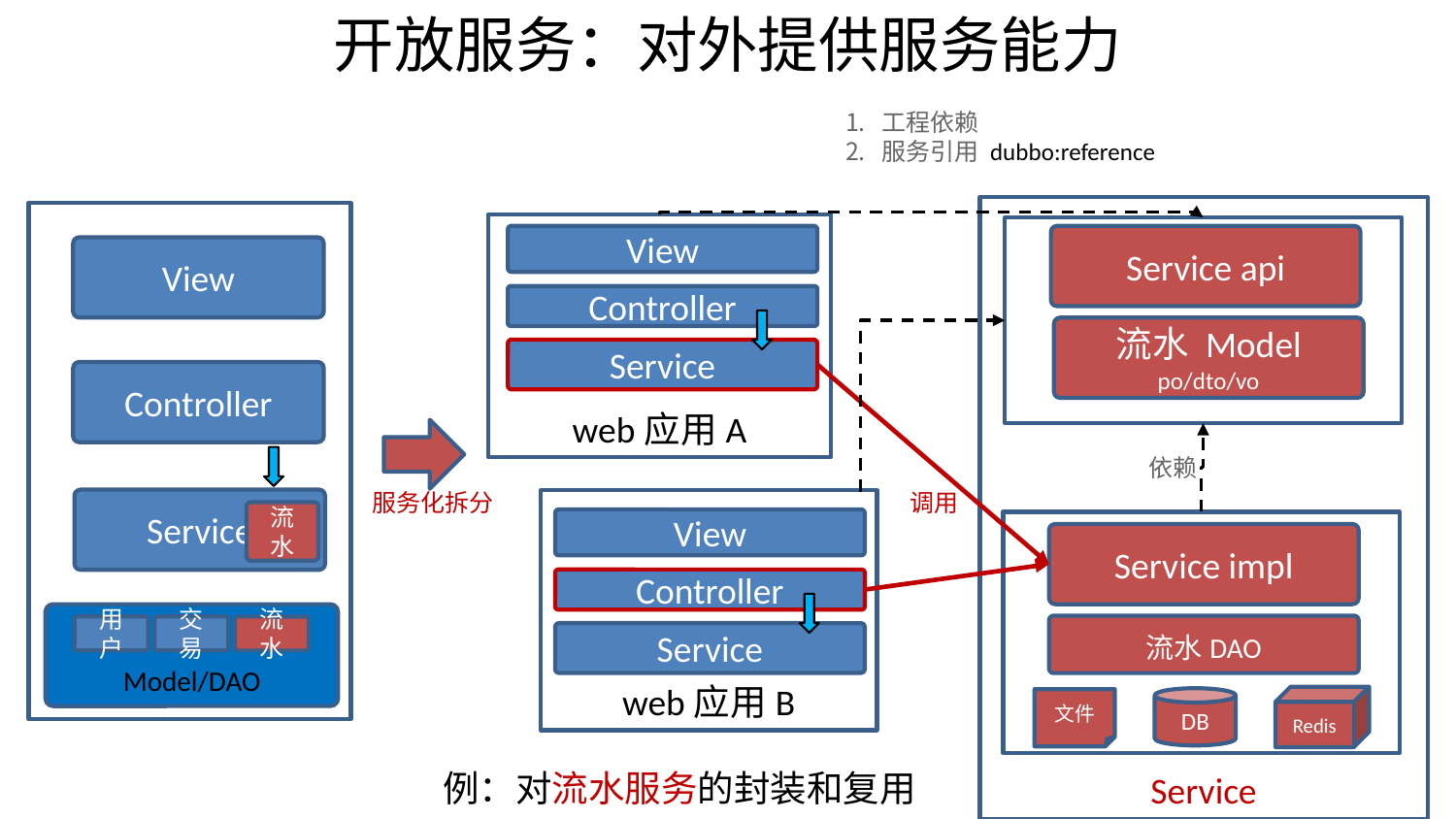

开放服务：对外提供服务能力
工程依赖
服务引用 dubbo:reference

Service

web应用A

View
Service api
View
Controller

流水 Model
po/dto/vo
Service
Controller

依赖

服务化拆分
调用
Service
web应用B
流水
View

Service impl
Controller

Model/DAO
流水DAO
用户
交易
流水
Service
Redis
DB
文件
例：对流水服务的封装和复用